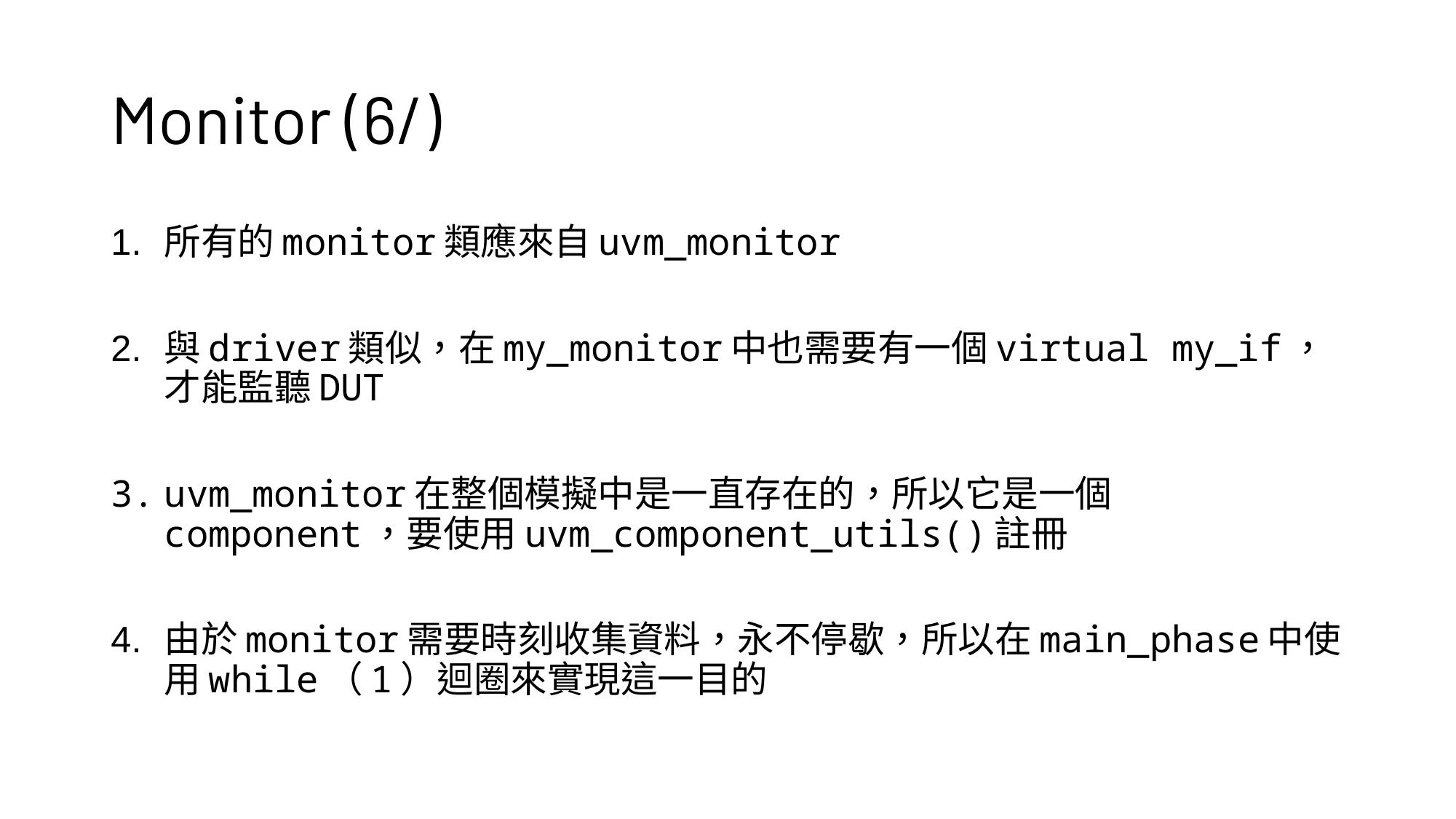

# Monitor (6/)
所有的monitor類應來自uvm_monitor

與driver類似，在my_monitor中也需要有一個virtual my_if，
才能監聽DUT

uvm_monitor在整個模擬中是一直存在的，所以它是一個component，要使用uvm_component_utils()註冊

由於monitor需要時刻收集資料，永不停歇，所以在main_phase中使用while（1）迴圈來實現這一目的